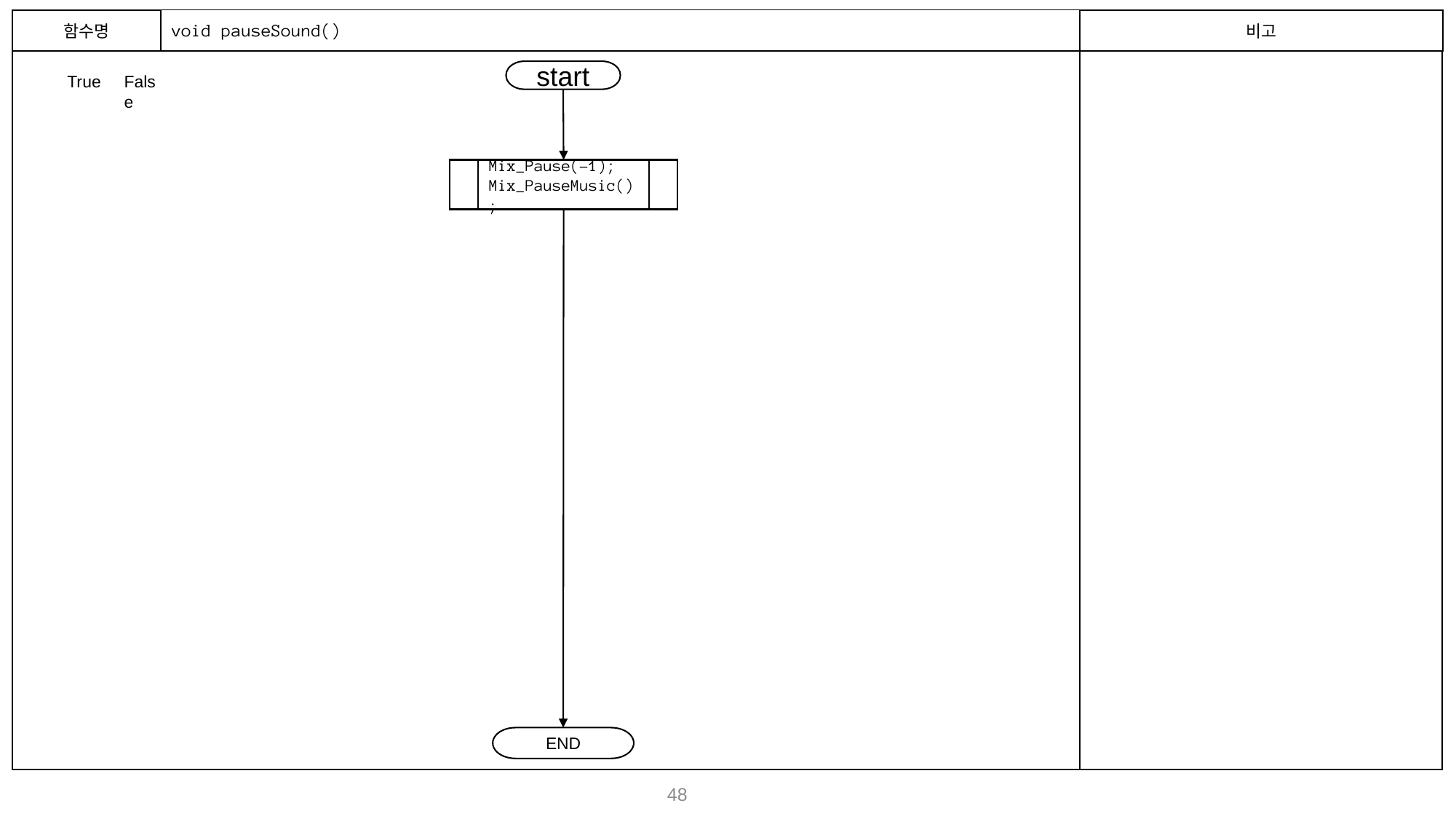

함수명
# void pauseSound()
비고

start
True
False
Mix_Pause(-1);
Mix_PauseMusic();
END
48